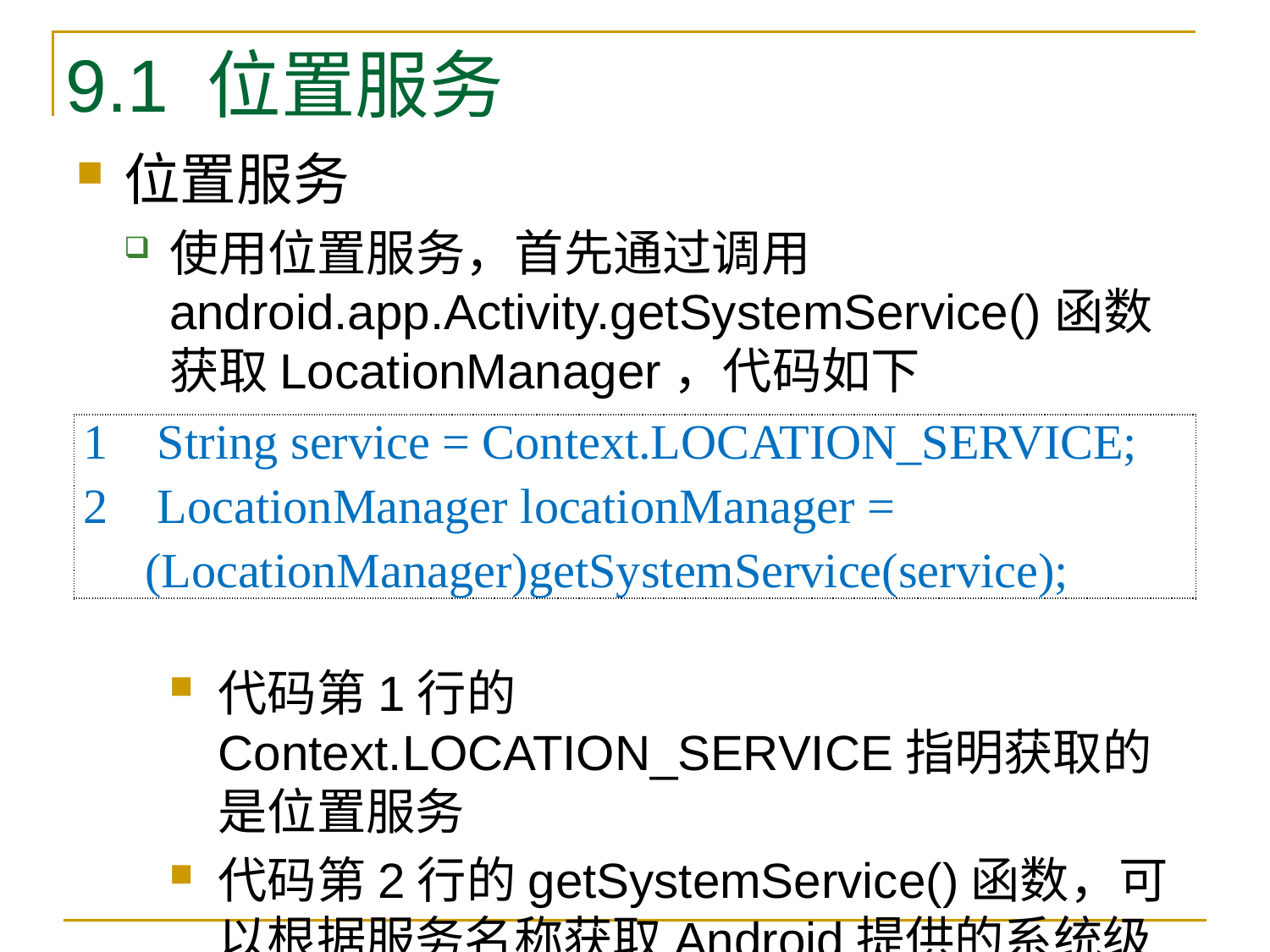

# 9.1 位置服务
位置服务
使用位置服务，首先通过调用android.app.Activity.getSystemService()函数获取LocationManager，代码如下

代码第1行的Context.LOCATION_SERVICE指明获取的是位置服务
代码第2行的getSystemService()函数，可以根据服务名称获取Android提供的系统级服务
| 1 String service = Context.LOCATION\_SERVICE; 2 LocationManager locationManager = (LocationManager)getSystemService(service); |
| --- |